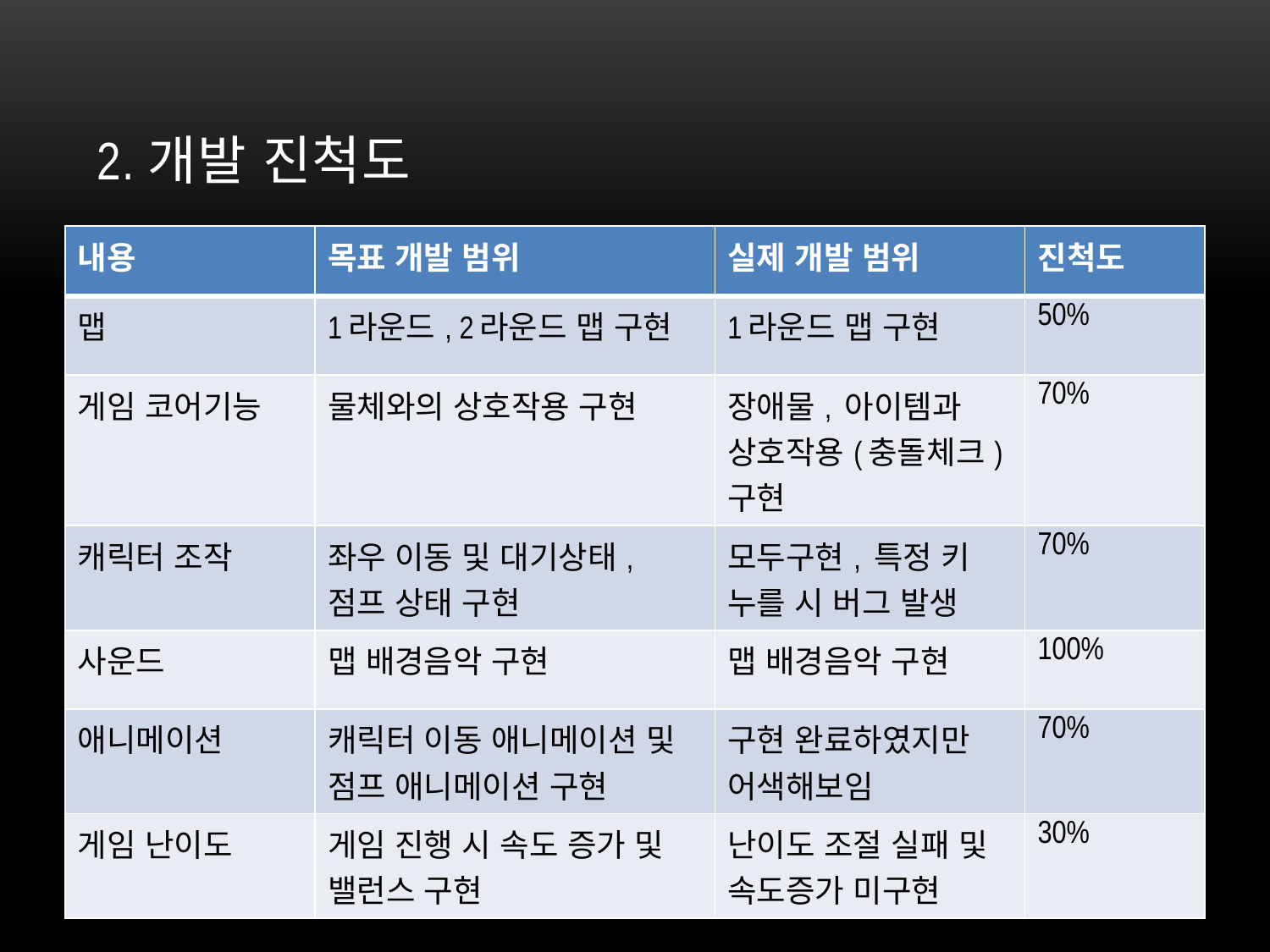

# 2.개발 진척도
| 내용 | 목표 개발 범위 | 실제 개발 범위 | 진척도 |
| --- | --- | --- | --- |
| 맵 | 1라운드, 2라운드 맵 구현 | 1라운드 맵 구현 | 50% |
| 게임 코어기능 | 물체와의 상호작용 구현 | 장애물, 아이템과 상호작용(충돌체크) 구현 | 70% |
| 캐릭터 조작 | 좌우 이동 및 대기상태, 점프 상태 구현 | 모두구현, 특정 키 누를 시 버그 발생 | 70% |
| 사운드 | 맵 배경음악 구현 | 맵 배경음악 구현 | 100% |
| 애니메이션 | 캐릭터 이동 애니메이션 및 점프 애니메이션 구현 | 구현 완료하였지만 어색해보임 | 70% |
| 게임 난이도 | 게임 진행 시 속도 증가 및 밸런스 구현 | 난이도 조절 실패 및 속도증가 미구현 | 30% |